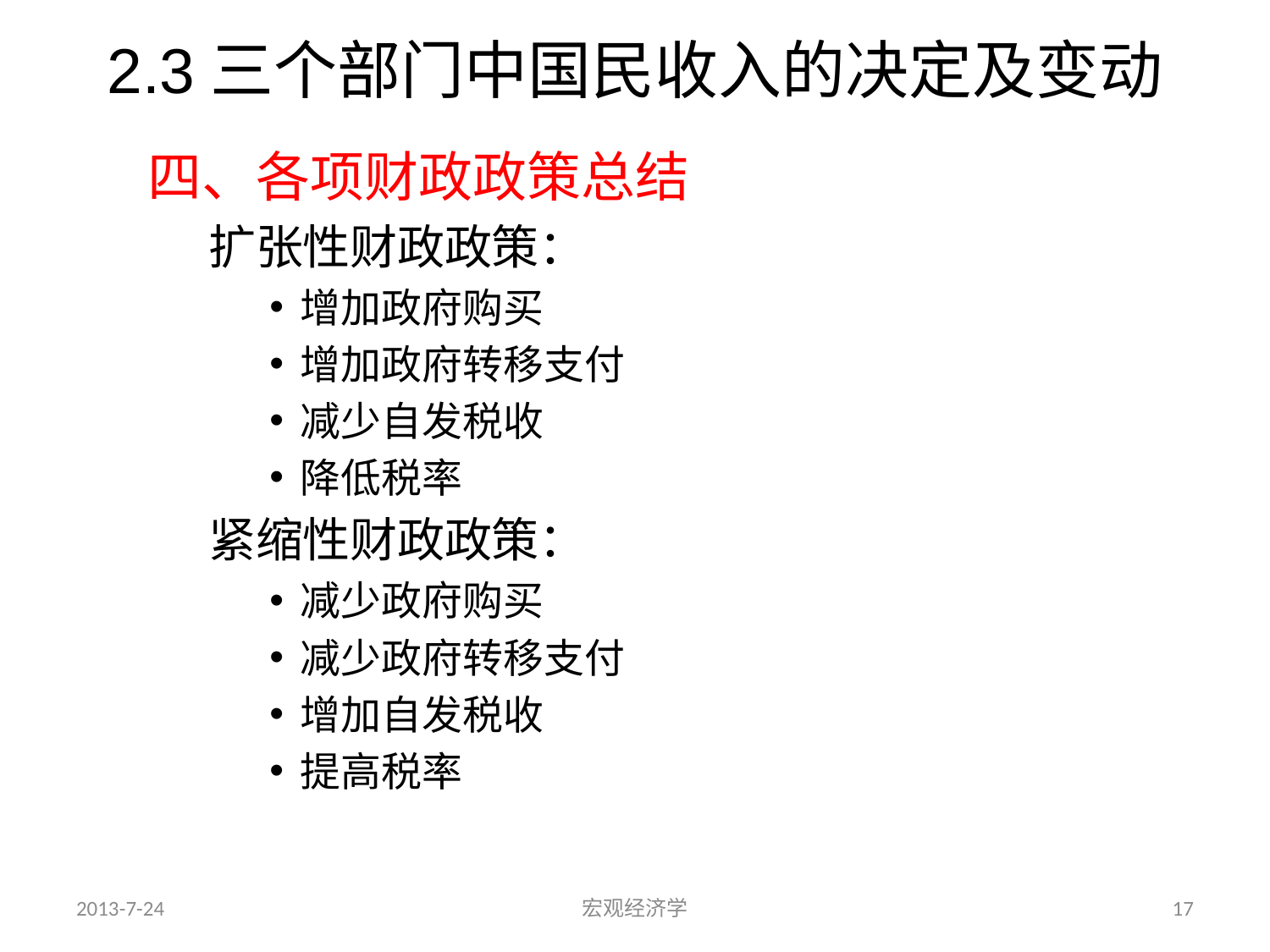

# 2.3三个部门中国民收入的决定及变动
四、各项财政政策总结
扩张性财政政策：
增加政府购买
增加政府转移支付
减少自发税收
降低税率
紧缩性财政政策：
减少政府购买
减少政府转移支付
增加自发税收
提高税率

2013-7-24
宏观经济学
17